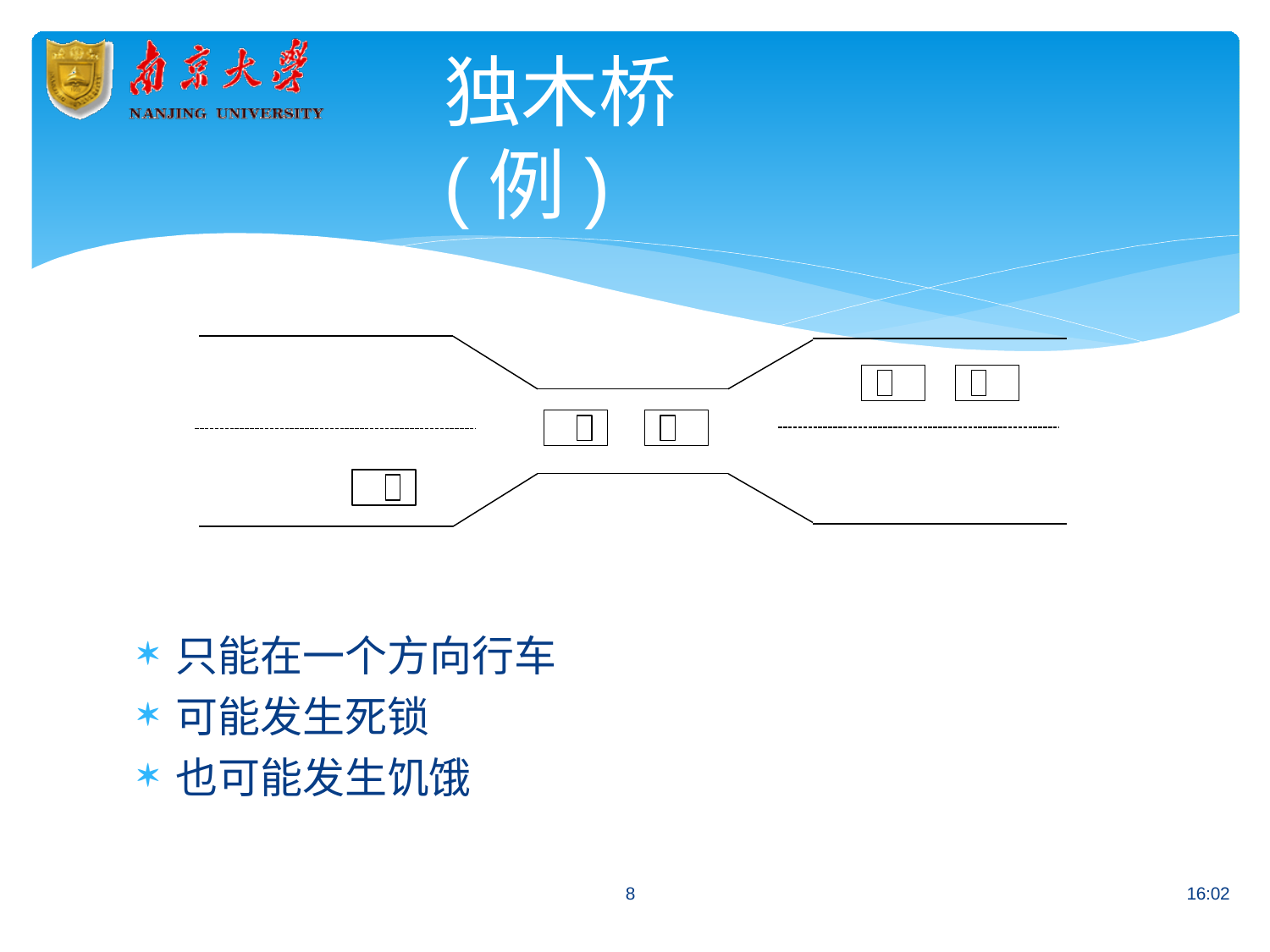

# 独木桥(例)

只能在一个方向行车
可能发生死锁
也可能发生饥饿
8
16:02